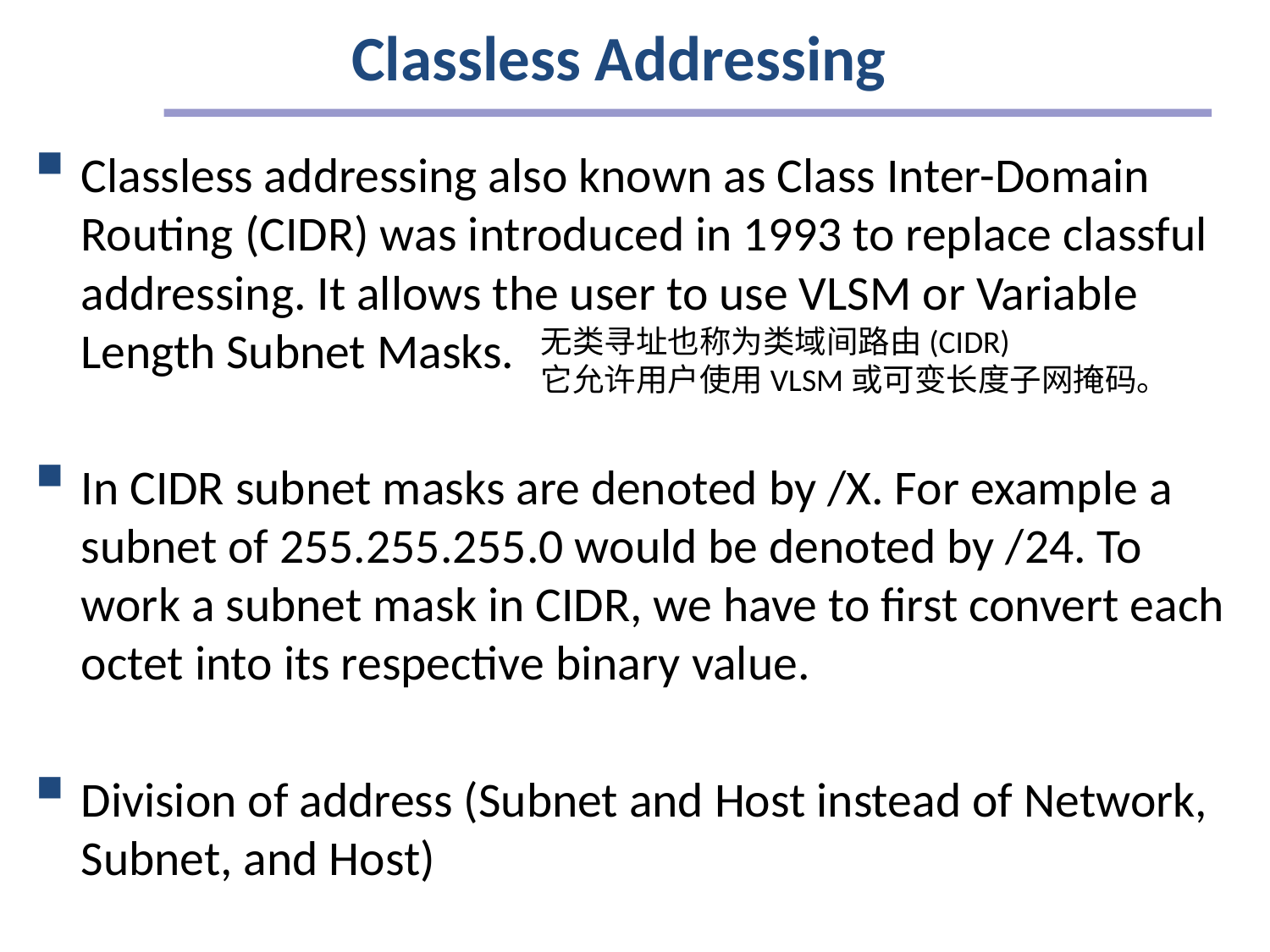

# Classless Addressing
Classless addressing also known as Class Inter-Domain Routing (CIDR) was introduced in 1993 to replace classful addressing. It allows the user to use VLSM or Variable Length Subnet Masks.

In CIDR subnet masks are denoted by /X. For example a subnet of 255.255.255.0 would be denoted by /24. To work a subnet mask in CIDR, we have to first convert each octet into its respective binary value.

Division of address (Subnet and Host instead of Network, Subnet, and Host)
无类寻址也称为类域间路由(CIDR)
它允许用户使用VLSM或可变长度子网掩码。